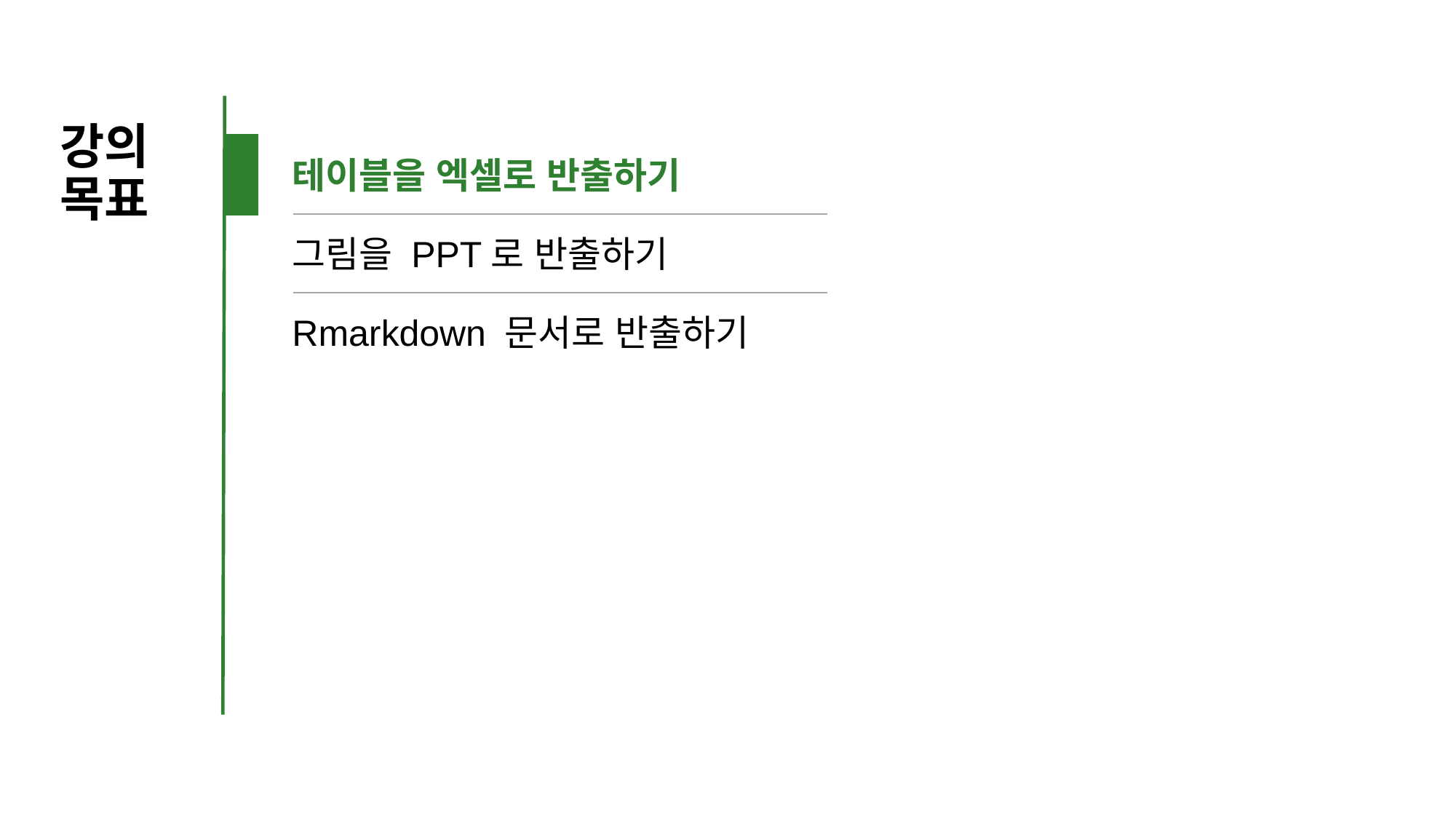

강의 목표

테이블을 엑셀로 반출하기
그림을 PPT로 반출하기
Rmarkdown 문서로 반출하기